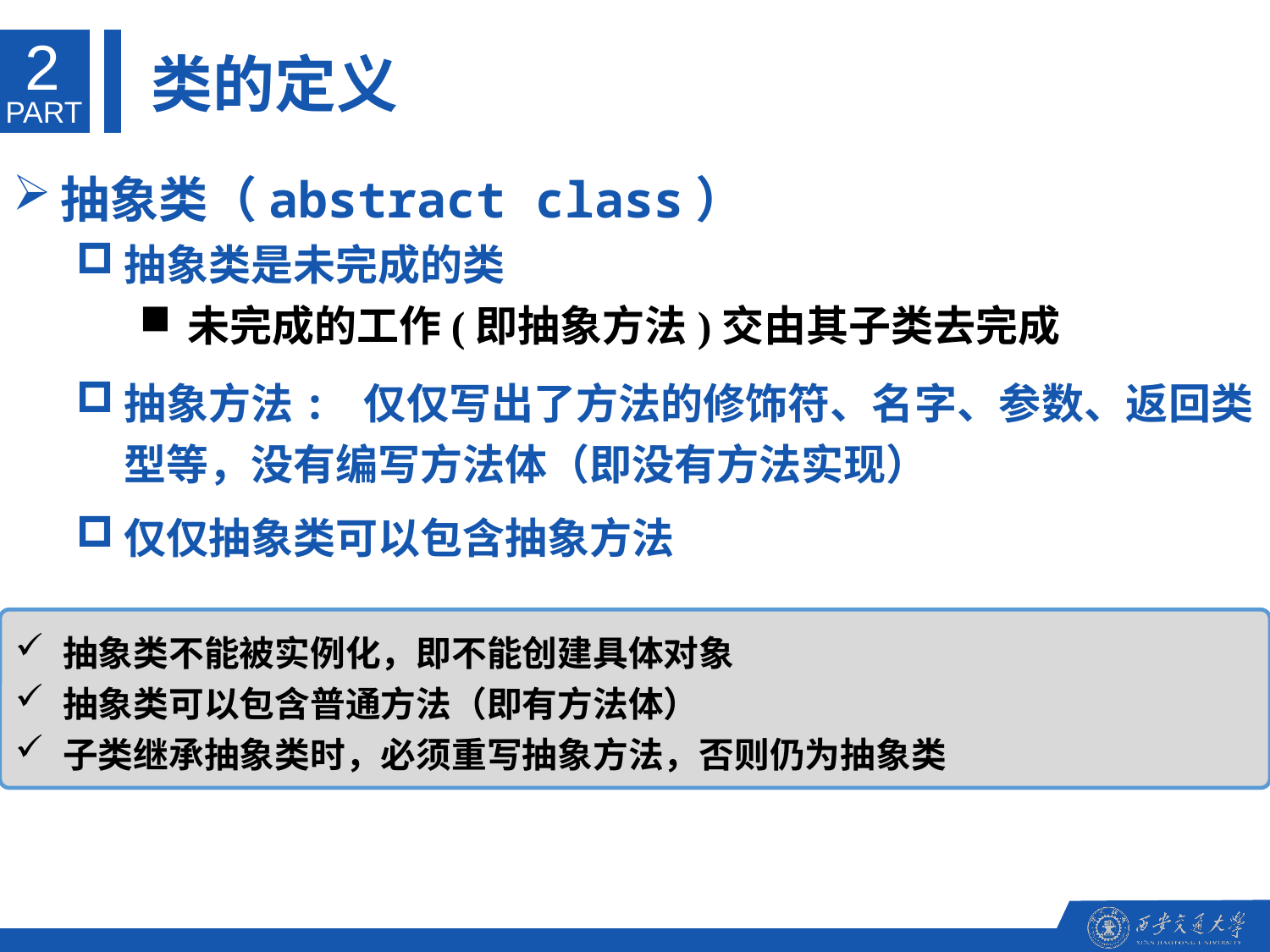

2
类的定义
PART
抽象类（abstract class）
抽象类是未完成的类
未完成的工作(即抽象方法)交由其子类去完成

抽象方法: 仅仅写出了方法的修饰符、名字、参数、返回类型等，没有编写方法体（即没有方法实现）
仅仅抽象类可以包含抽象方法
抽象类不能被实例化，即不能创建具体对象
抽象类可以包含普通方法（即有方法体）
子类继承抽象类时，必须重写抽象方法，否则仍为抽象类